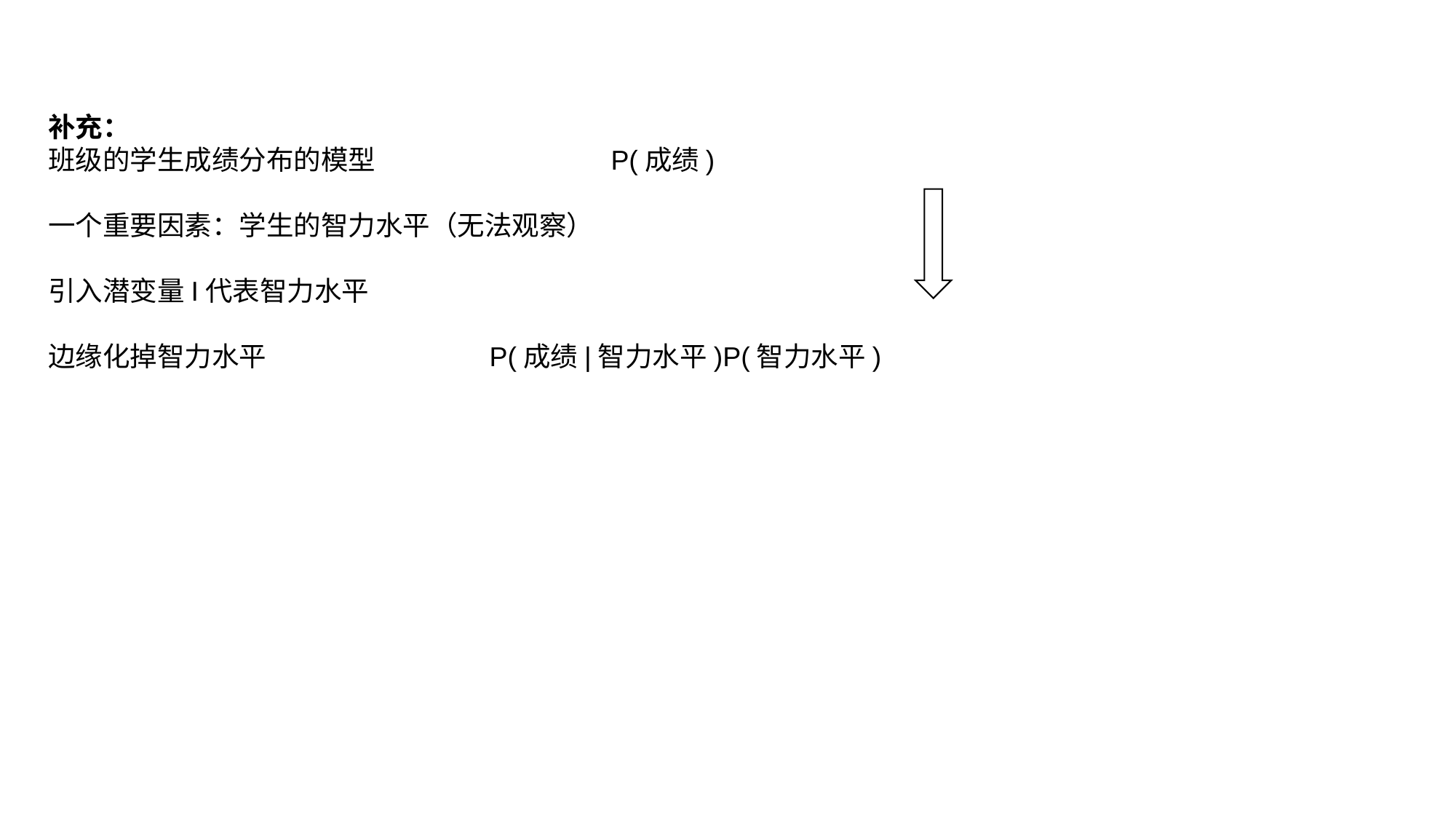

补充：
班级的学生成绩分布的模型                                     P(成绩)

一个重要因素：学生的智力水平（无法观察）

引入潜变量I代表智力水平

边缘化掉智力水平                                   P(成绩|智力水平)P(智力水平)